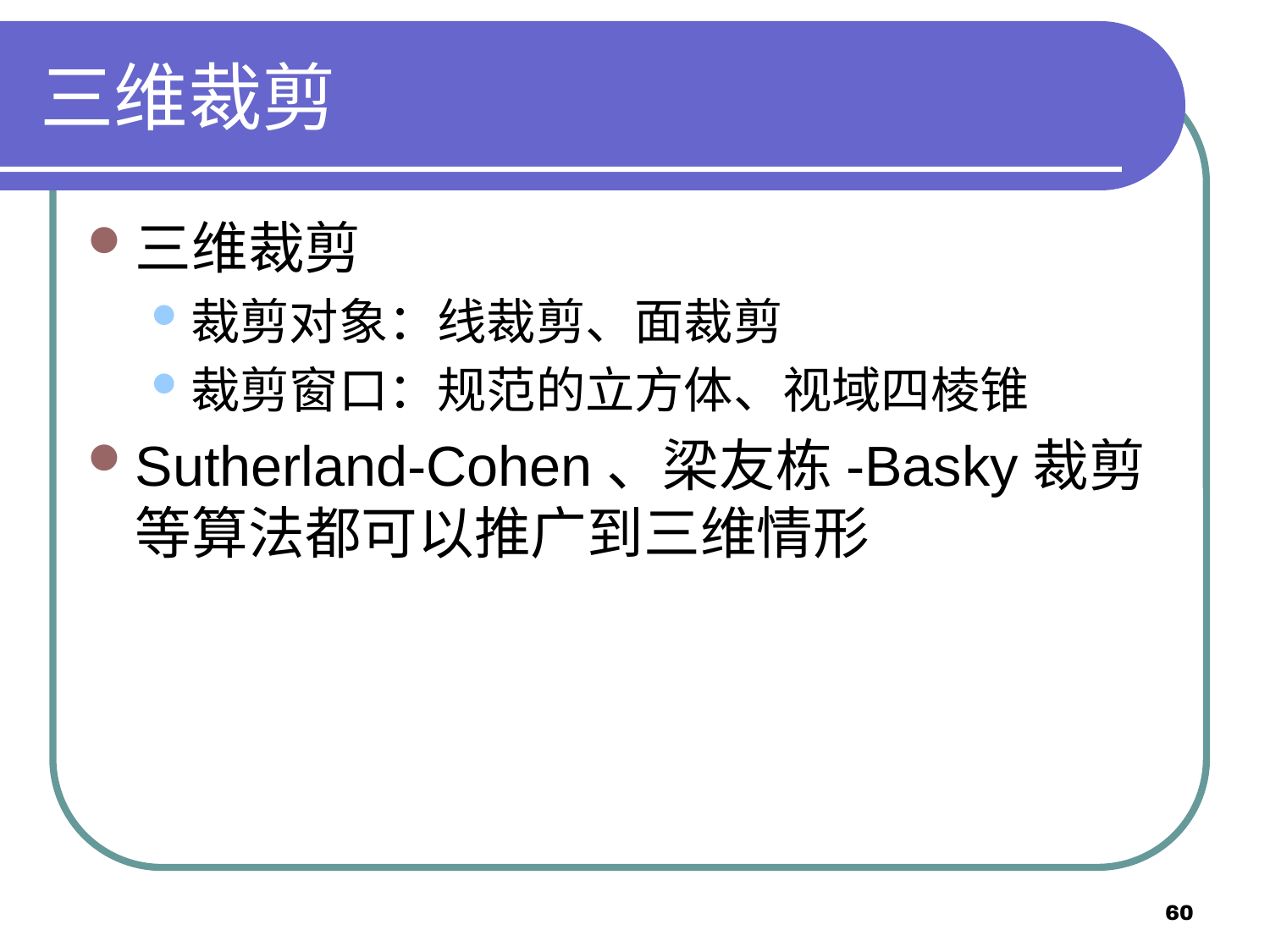

# 三维裁剪
三维裁剪
裁剪对象：线裁剪、面裁剪
裁剪窗口：规范的立方体、视域四棱锥
Sutherland-Cohen、梁友栋-Basky裁剪等算法都可以推广到三维情形

60